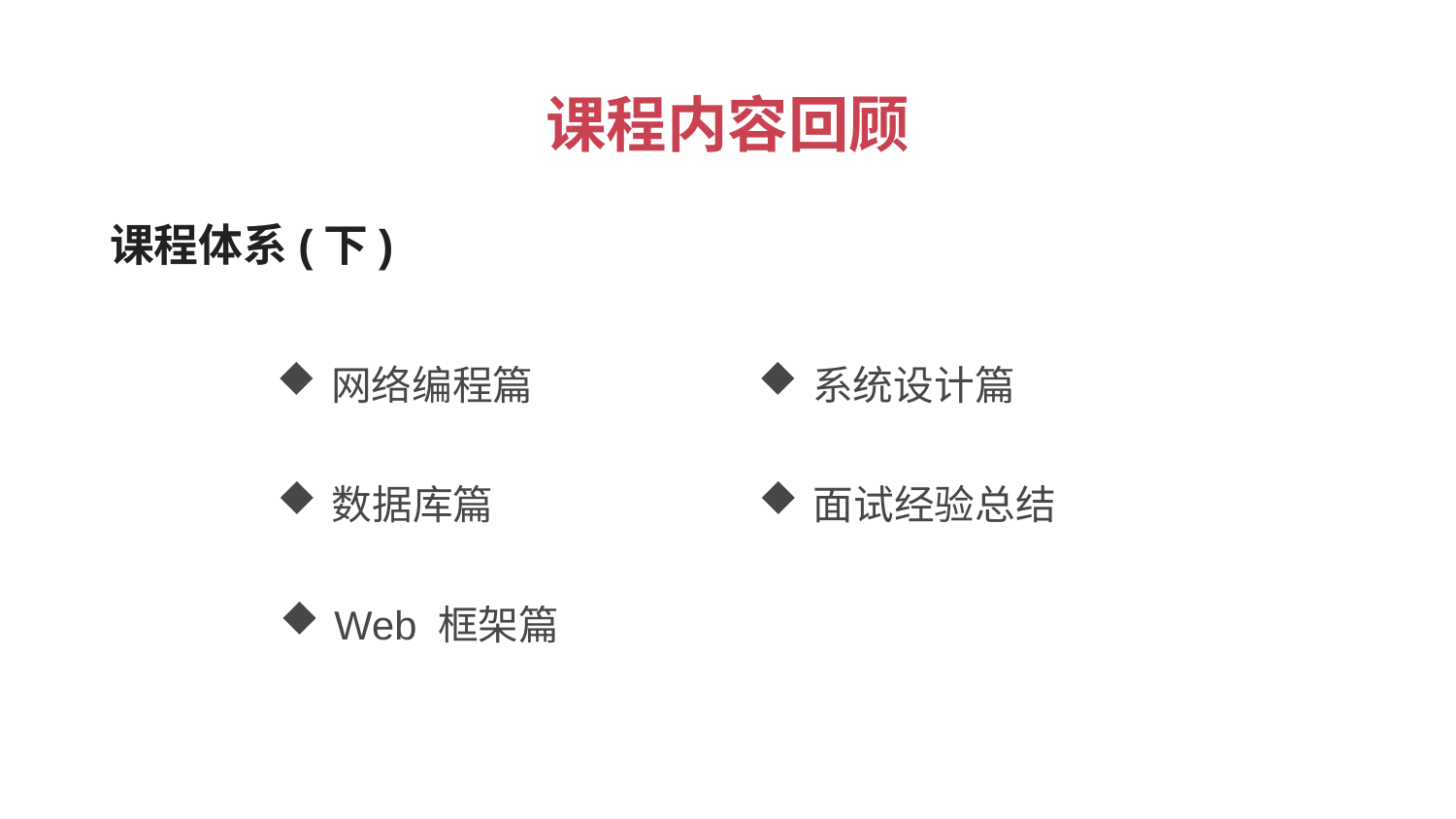

课程内容回顾
 课程体系(下)
网络编程篇
系统设计篇
数据库篇
面试经验总结
Web 框架篇